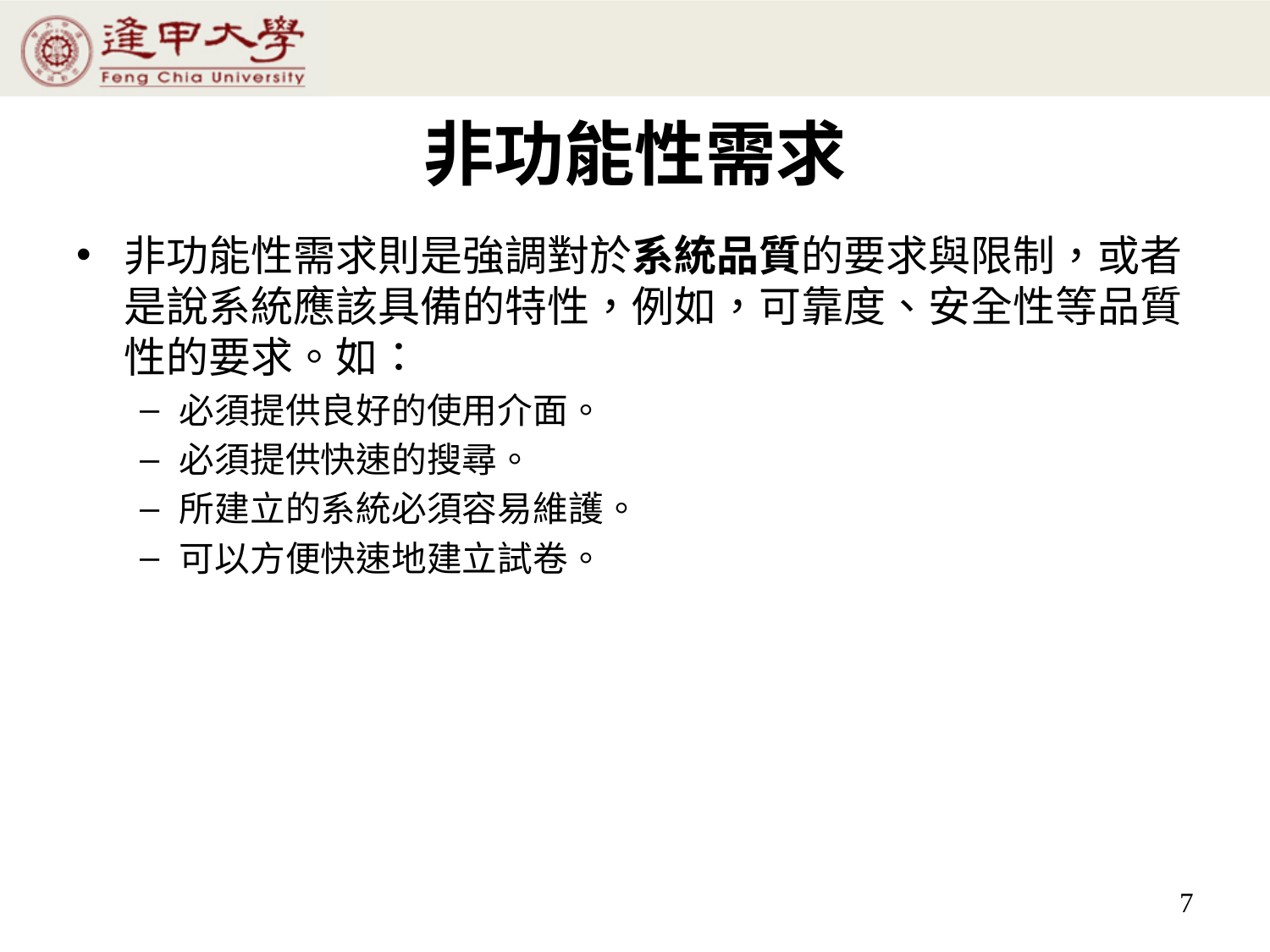

# 非功能性需求
非功能性需求則是強調對於系統品質的要求與限制，或者是說系統應該具備的特性，例如，可靠度、安全性等品質性的要求。如：
必須提供良好的使用介面。
必須提供快速的搜尋。
所建立的系統必須容易維護。
可以方便快速地建立試卷。
7